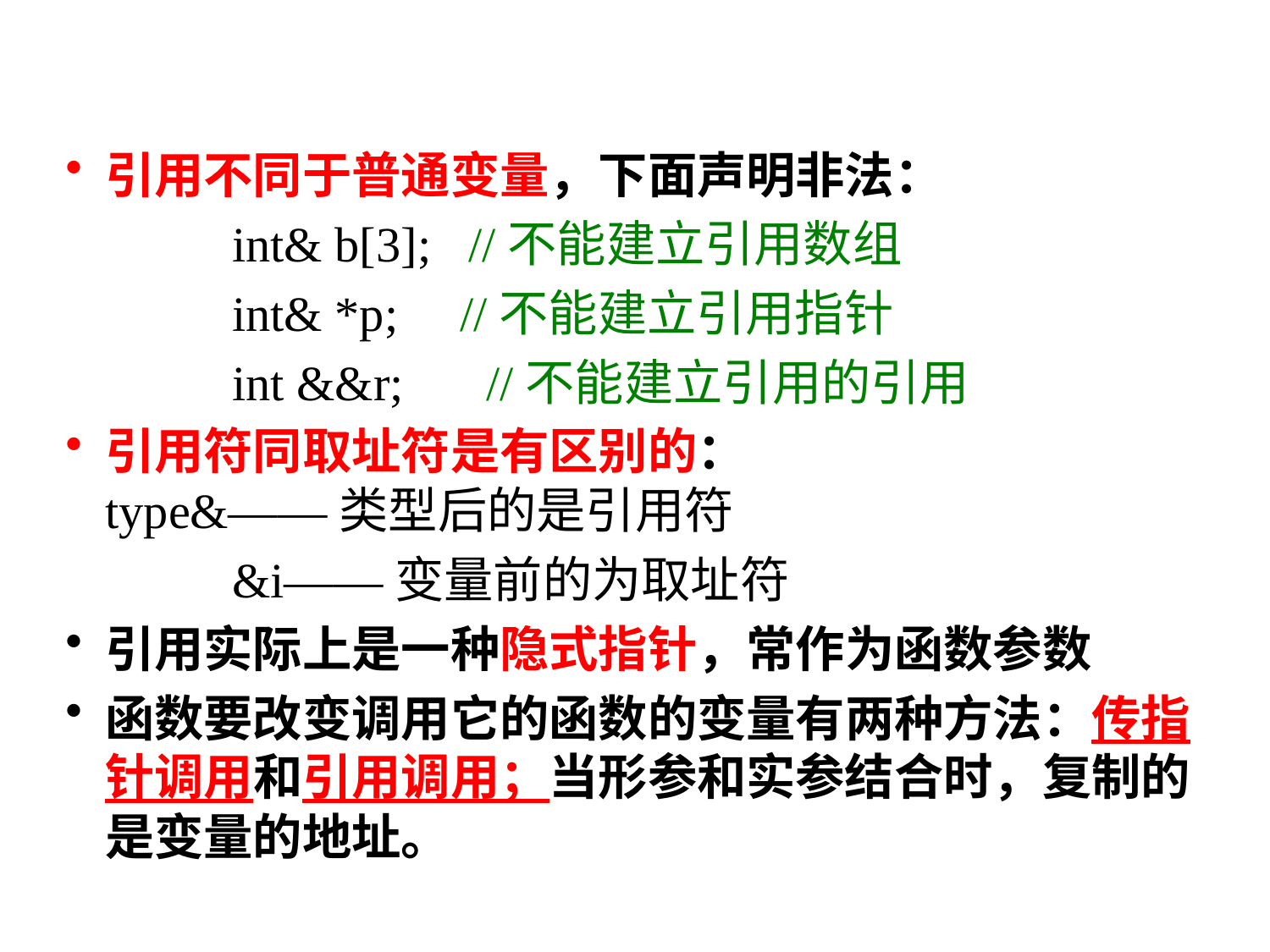

引用不同于普通变量，下面声明非法：
		int& b[3];   //不能建立引用数组
		int& *p;     //不能建立引用指针
		int &&r;	//不能建立引用的引用
引用符同取址符是有区别的：		 	type&——类型后的是引用符
		&i——变量前的为取址符
引用实际上是一种隐式指针，常作为函数参数
函数要改变调用它的函数的变量有两种方法：传指针调用和引用调用；当形参和实参结合时，复制的是变量的地址。